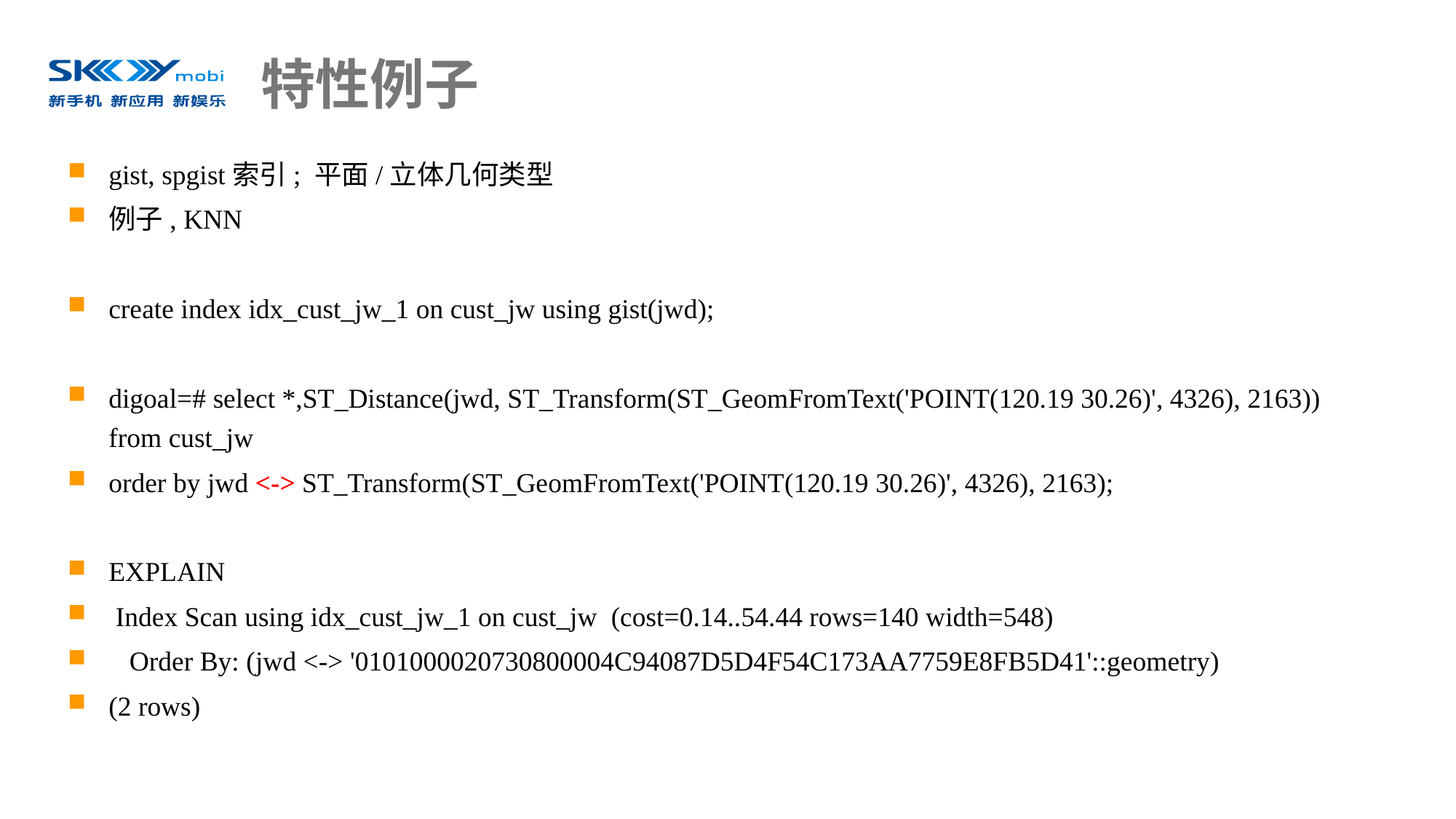

# 特性例子
gist, spgist索引; 平面/立体几何类型
例子, KNN

create index idx_cust_jw_1 on cust_jw using gist(jwd);

digoal=# select *,ST_Distance(jwd, ST_Transform(ST_GeomFromText('POINT(120.19 30.26)', 4326), 2163)) from cust_jw
order by jwd <-> ST_Transform(ST_GeomFromText('POINT(120.19 30.26)', 4326), 2163);

EXPLAIN
 Index Scan using idx_cust_jw_1 on cust_jw  (cost=0.14..54.44 rows=140 width=548)
   Order By: (jwd <-> '0101000020730800004C94087D5D4F54C173AA7759E8FB5D41'::geometry)
(2 rows)